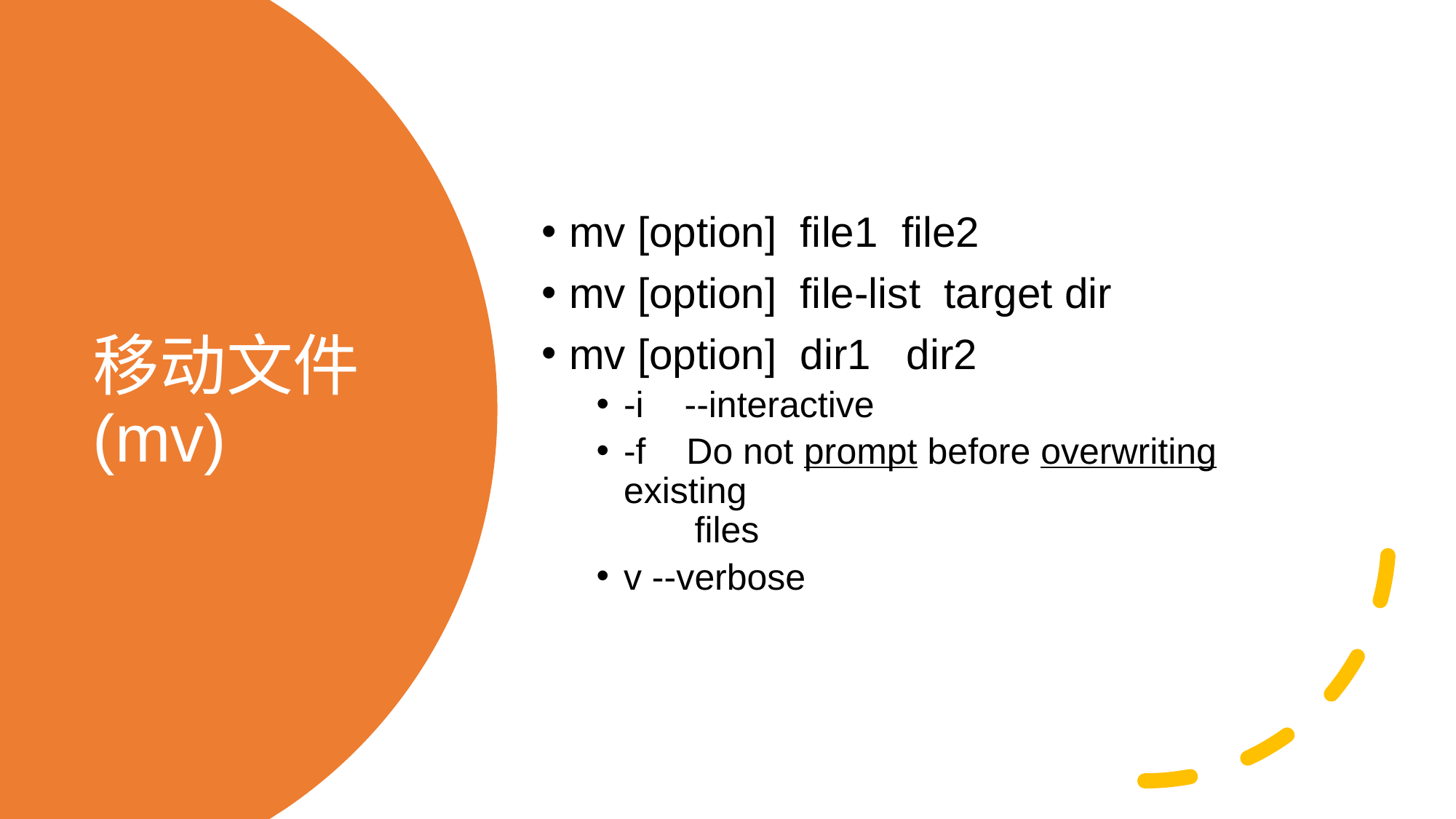

mv [option]  file1  file2
mv [option]  file-list  target dir
mv [option]  dir1   dir2
-i    --interactive
-f    Do not prompt before overwriting existing
       files
v --verbose
# 移动文件(mv)